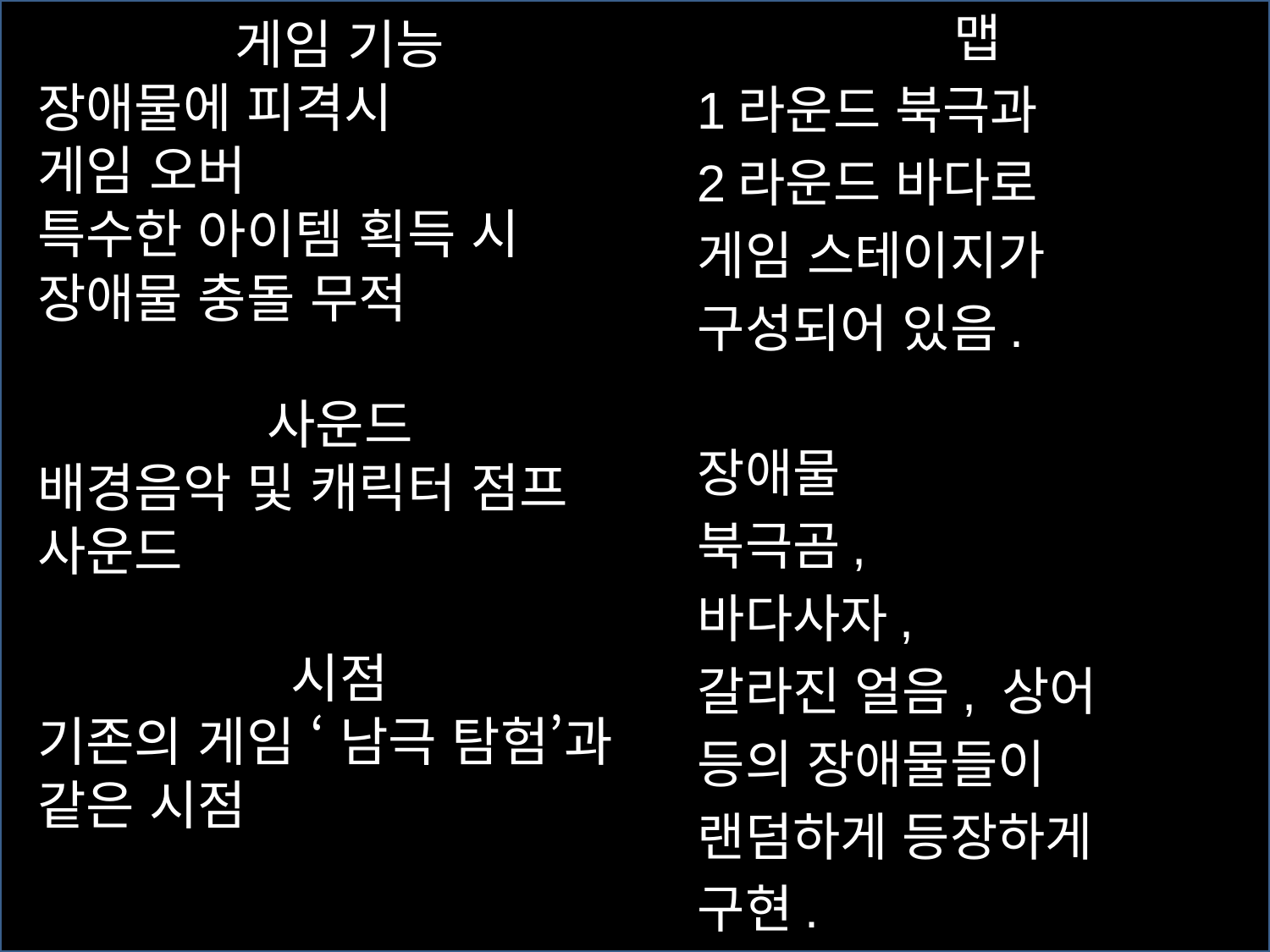

게임 기능
장애물에 피격시
게임 오버
특수한 아이템 획득 시
장애물 충돌 무적

사운드
배경음악 및 캐릭터 점프
사운드

시점
기존의 게임 ‘ 남극 탐험’과 같은 시점
맵
1라운드 북극과
2라운드 바다로
게임 스테이지가
구성되어 있음.

장애물
북극곰,
바다사자,
갈라진 얼음, 상어
등의 장애물들이
랜덤하게 등장하게
구현.